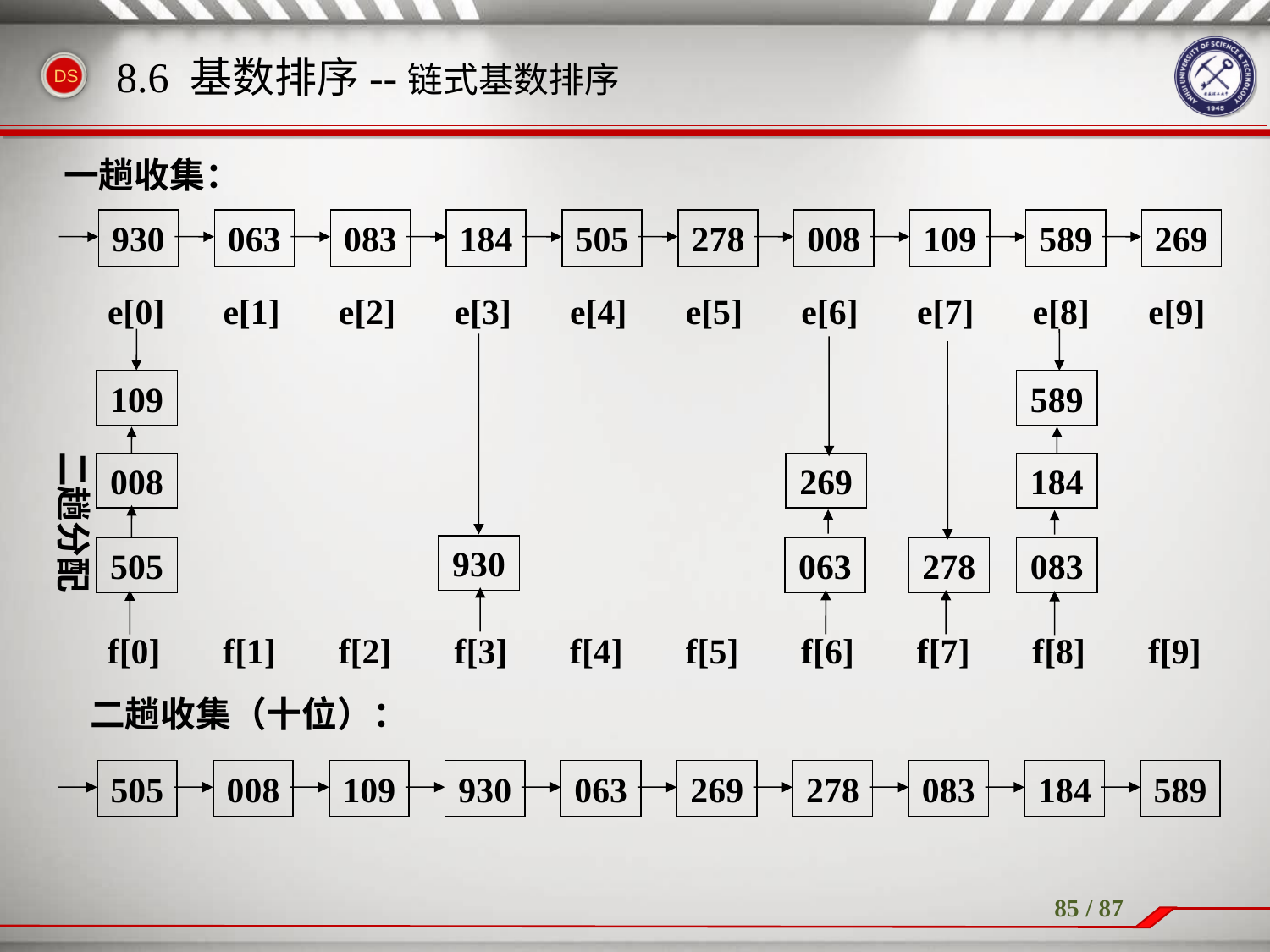

8.6 基数排序--链式基数排序
一趟收集：
930

063

083

184

505

278

008

109

589

269

e[0]
e[1]
e[2]
e[3]
e[4]
e[5]
e[6]
e[7]
e[8]
e[9]
二趟分配
f[0]
f[1]
f[2]
f[3]
f[4]
f[5]
f[6]
f[7]
f[8]
f[9]

109

589

930

269

278

008

184

505

063

083

二趟收集（十位）：
505

008

109

930

063

269

278

083

184

589